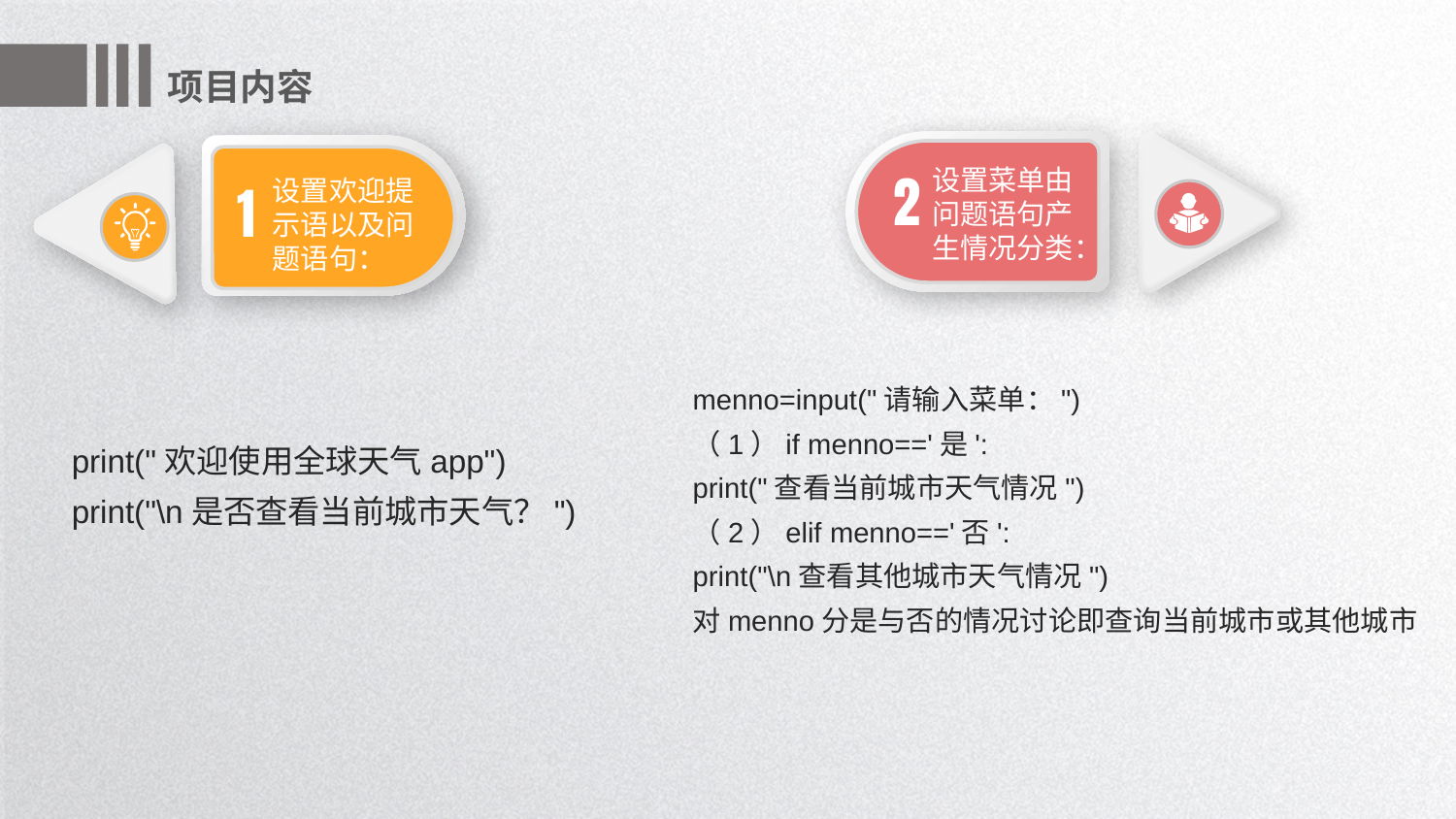

项目内容

设置菜单由问题语句产生情况分类：
2
设置欢迎提示语以及问题语句：
1

menno=input("请输入菜单：")
（1）if menno=='是':
print("查看当前城市天气情况")
（2）elif menno=='否':
print("\n查看其他城市天气情况")
对menno分是与否的情况讨论即查询当前城市或其他城市
print("欢迎使用全球天气app")
print("\n是否查看当前城市天气？")